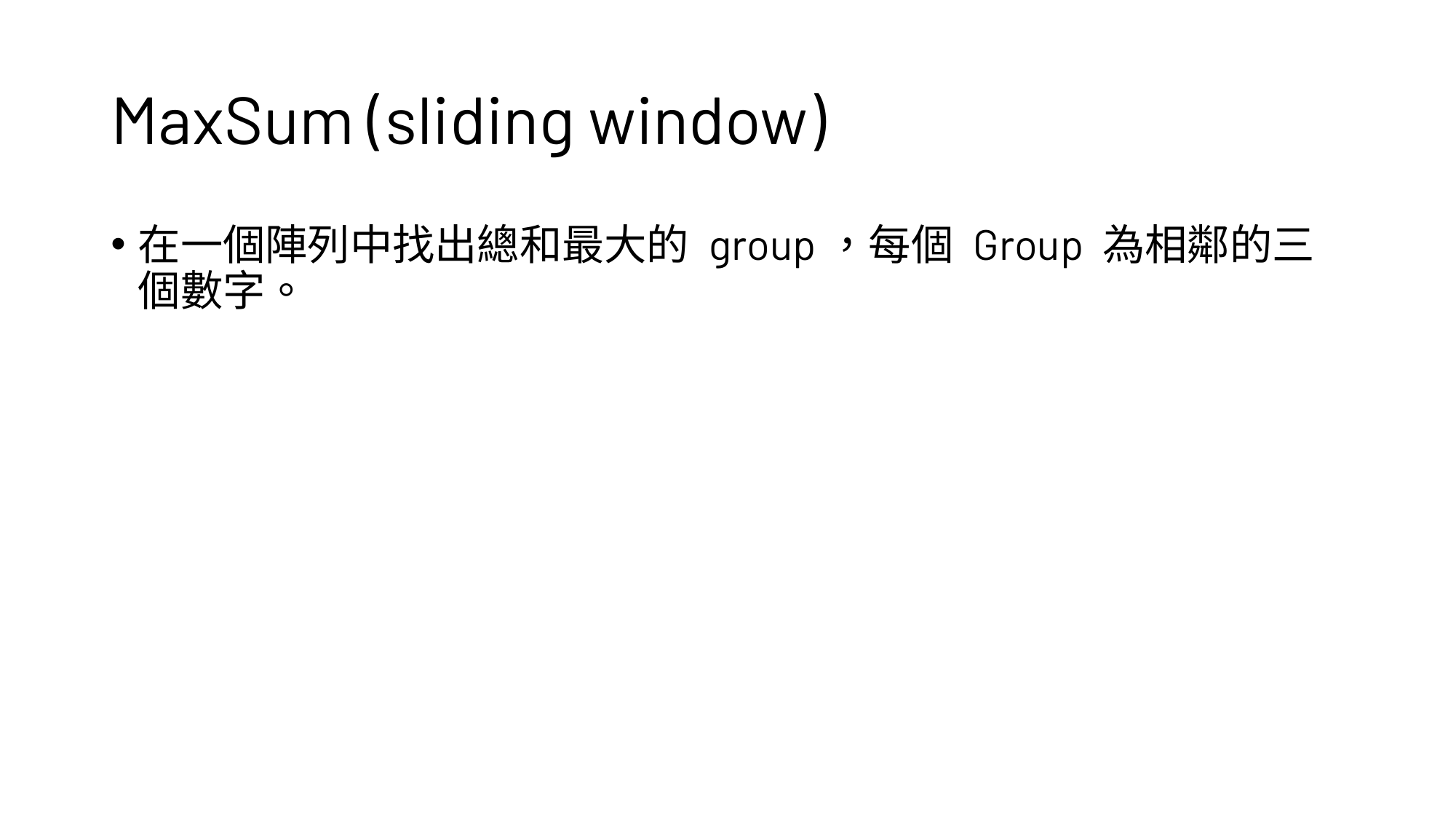

# MaxSum (sliding window)
在一個陣列中找出總和最大的 group，每個 Group 為相鄰的三個數字。